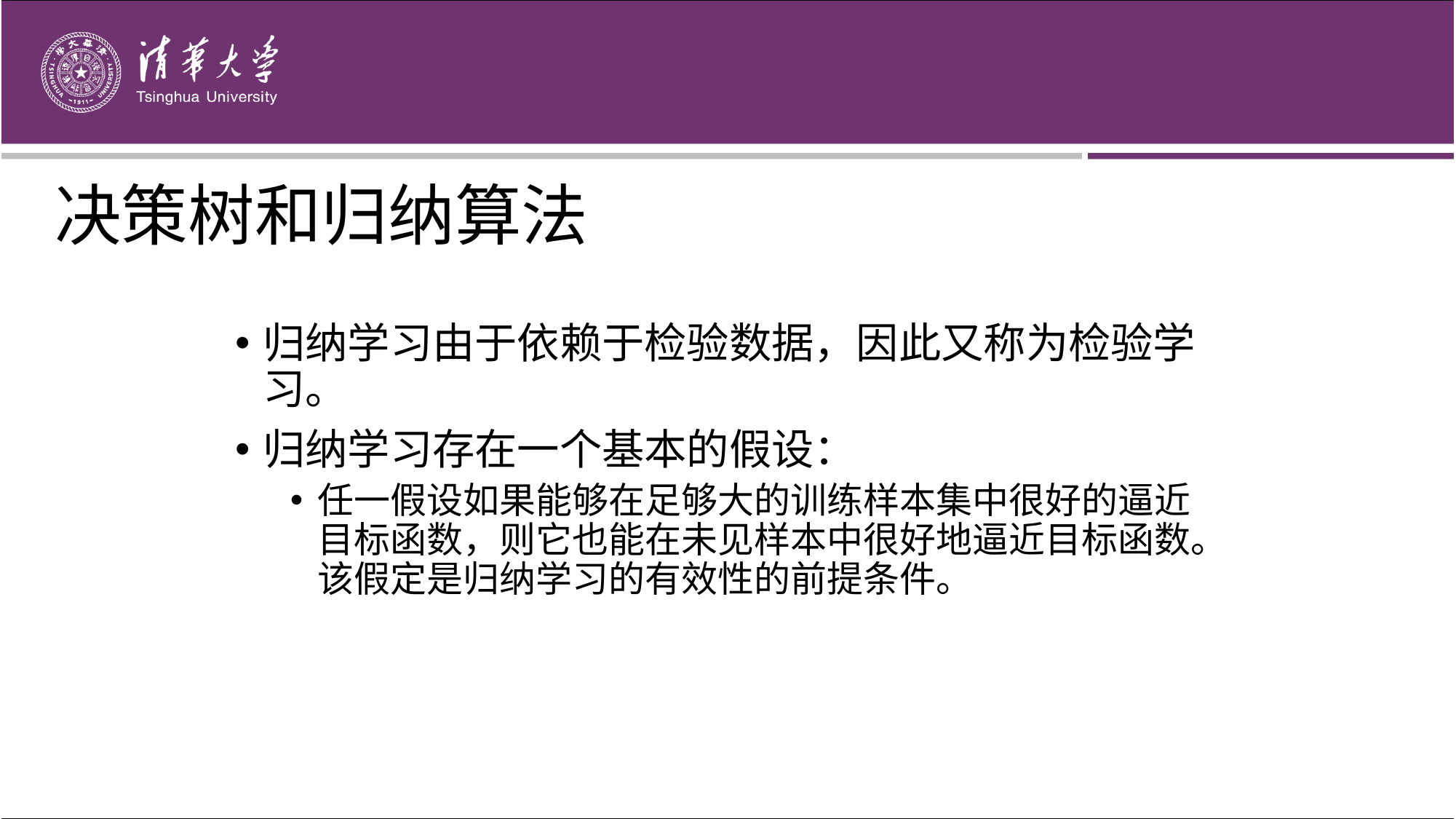

决策树和归纳算法
归纳学习由于依赖于检验数据，因此又称为检验学习。
归纳学习存在一个基本的假设：
任一假设如果能够在足够大的训练样本集中很好的逼近目标函数，则它也能在未见样本中很好地逼近目标函数。该假定是归纳学习的有效性的前提条件。